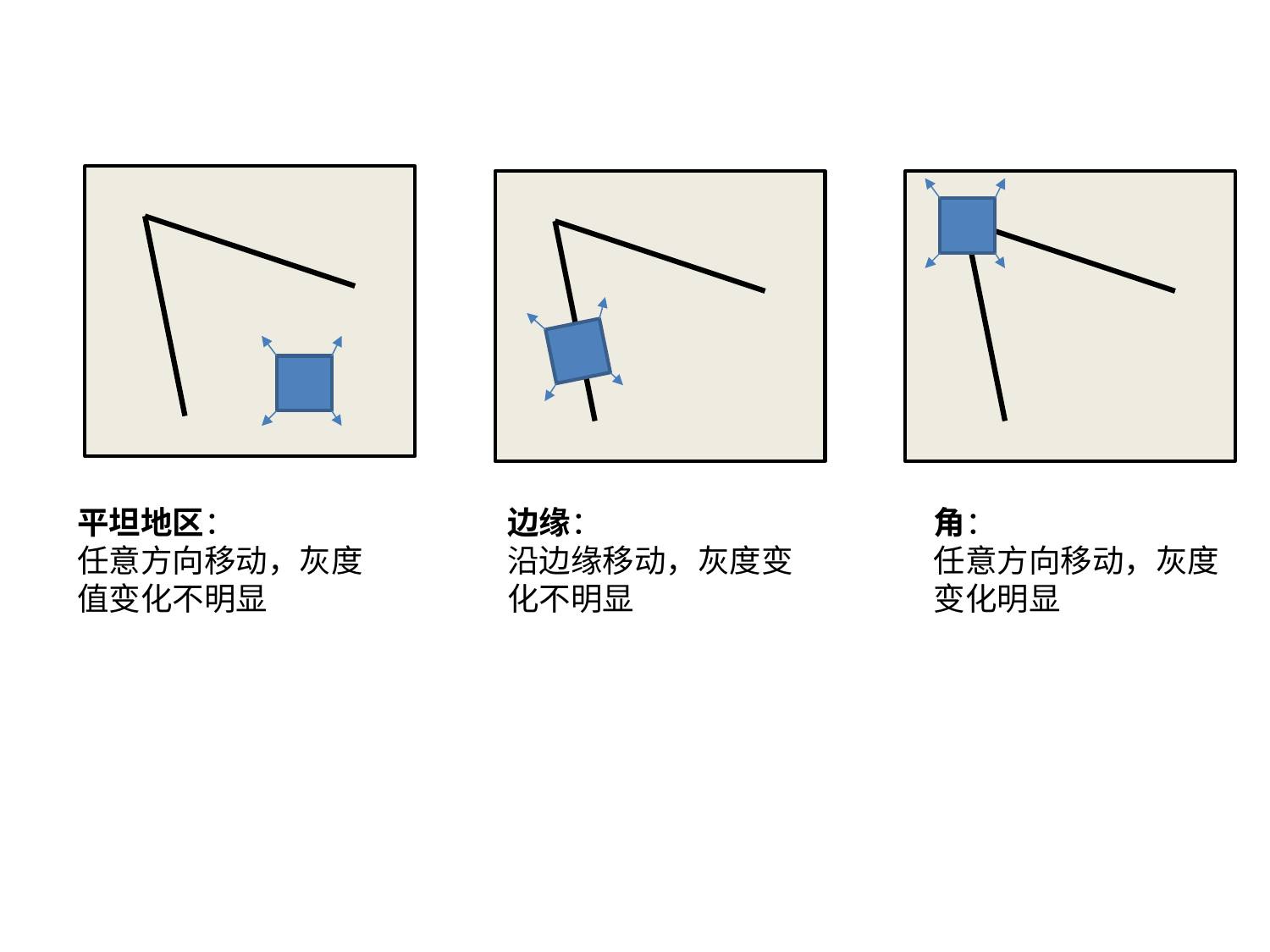

平坦地区：
任意方向移动，灰度值变化不明显
边缘：
沿边缘移动，灰度变化不明显
角：
任意方向移动，灰度变化明显